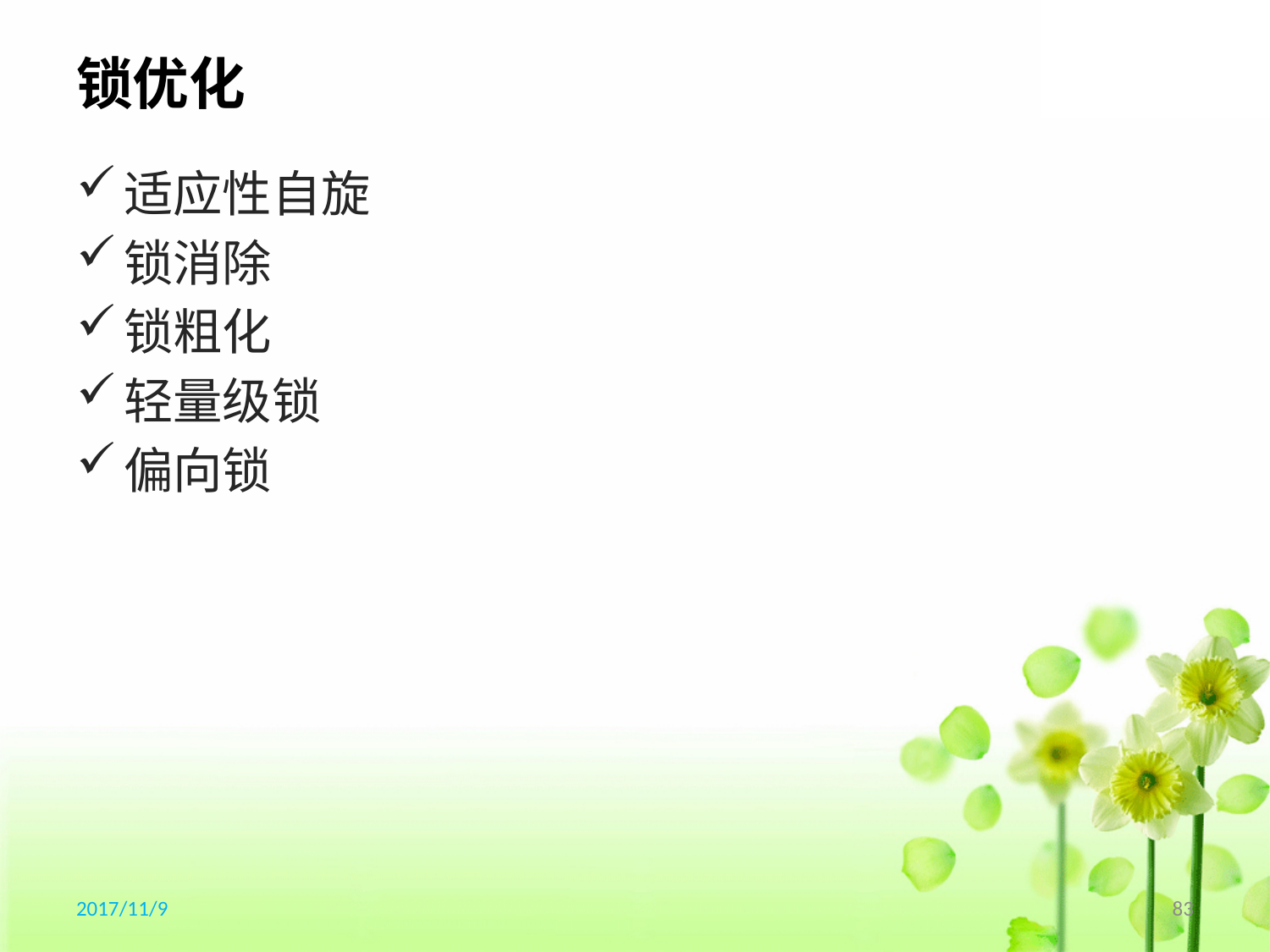

# 锁优化
适应性自旋
锁消除
锁粗化
轻量级锁
偏向锁

2017/11/9
83